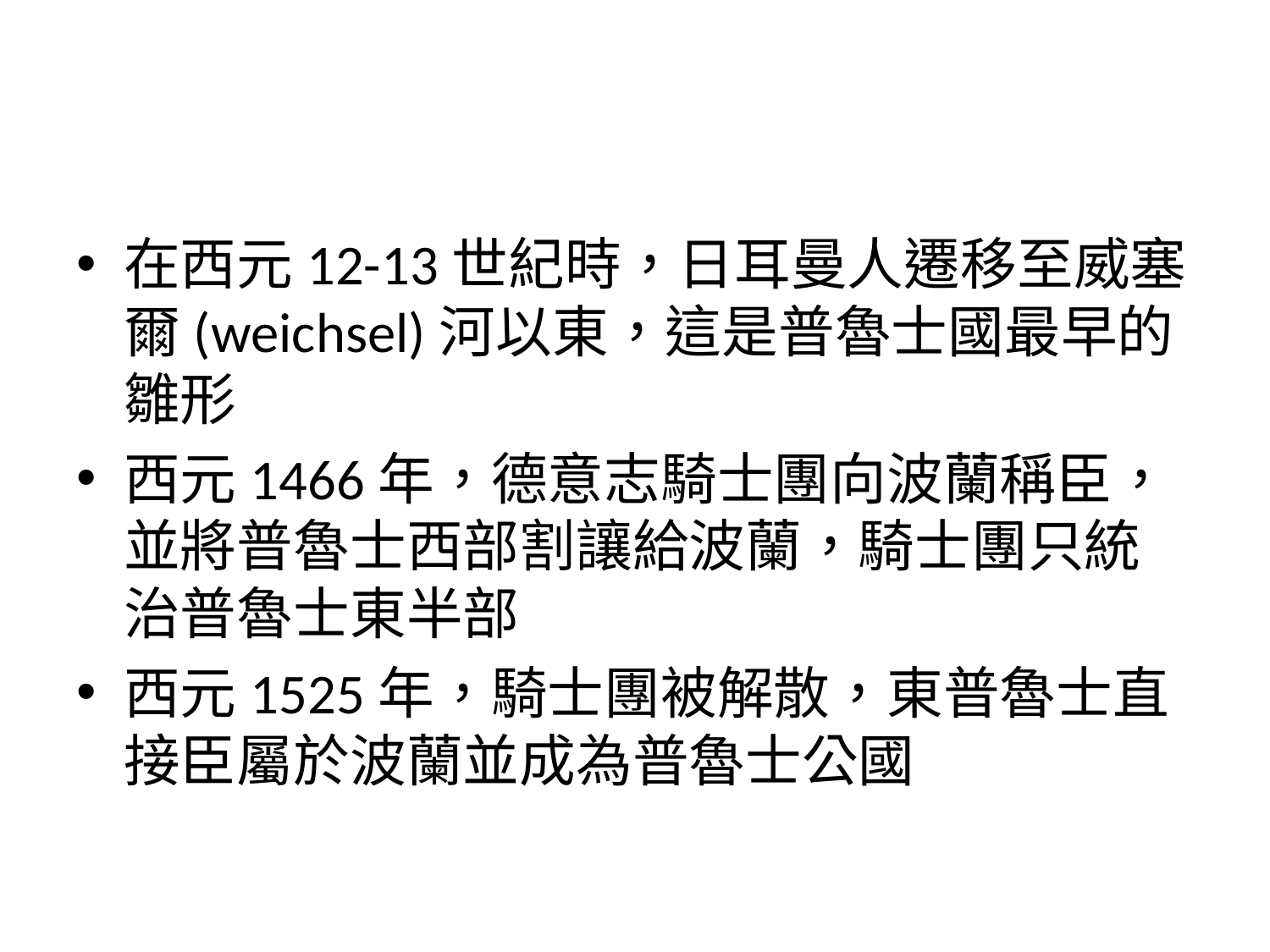

#
在西元12-13世紀時，日耳曼人遷移至威塞爾(weichsel)河以東，這是普魯士國最早的雛形
西元1466年，德意志騎士團向波蘭稱臣，並將普魯士西部割讓給波蘭，騎士團只統治普魯士東半部
西元1525年，騎士團被解散，東普魯士直接臣屬於波蘭並成為普魯士公國